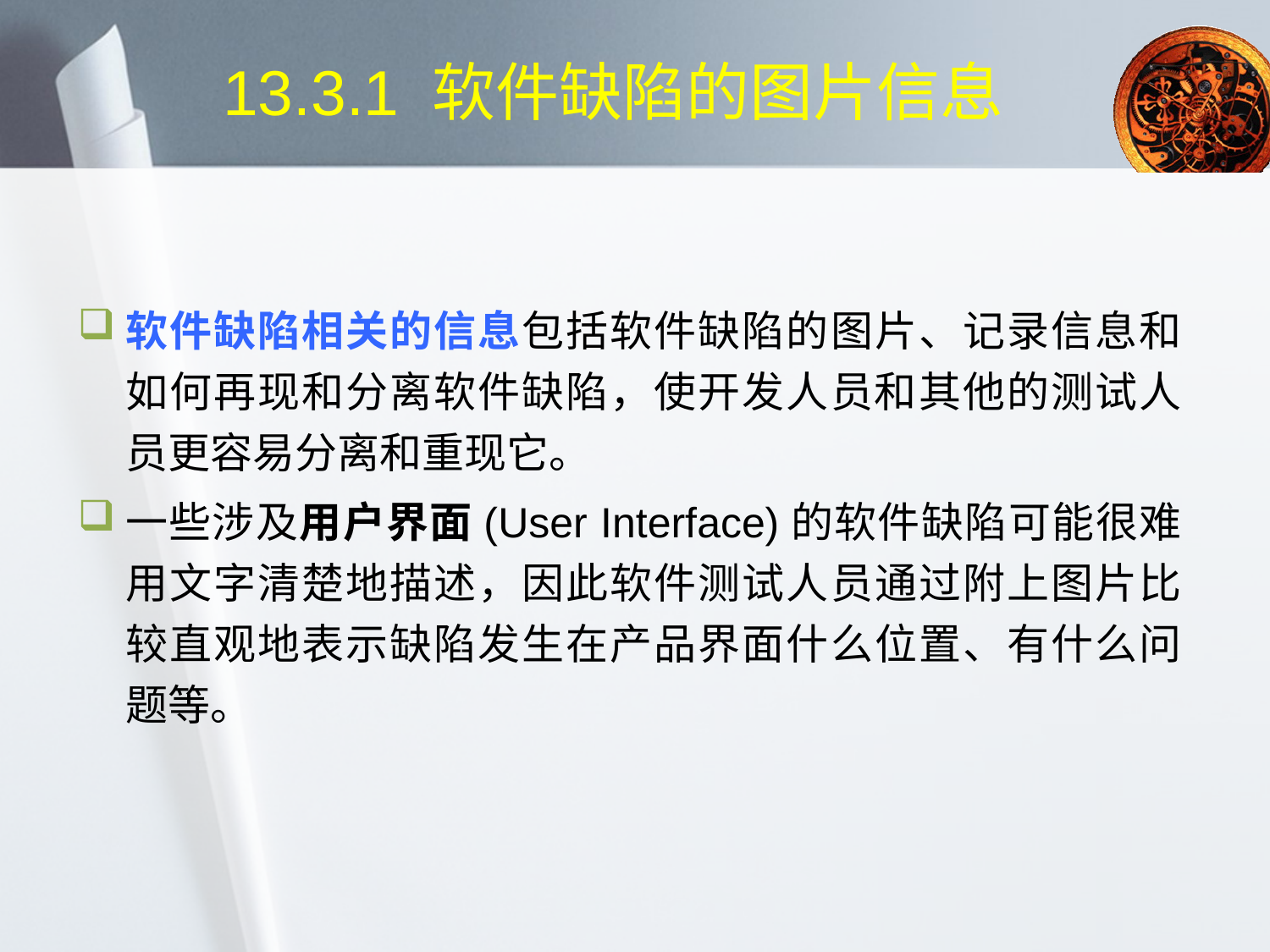

# 13.3.1 软件缺陷的图片信息

软件缺陷相关的信息包括软件缺陷的图片、记录信息和如何再现和分离软件缺陷，使开发人员和其他的测试人员更容易分离和重现它。
一些涉及用户界面(User Interface)的软件缺陷可能很难用文字清楚地描述，因此软件测试人员通过附上图片比较直观地表示缺陷发生在产品界面什么位置、有什么问题等。